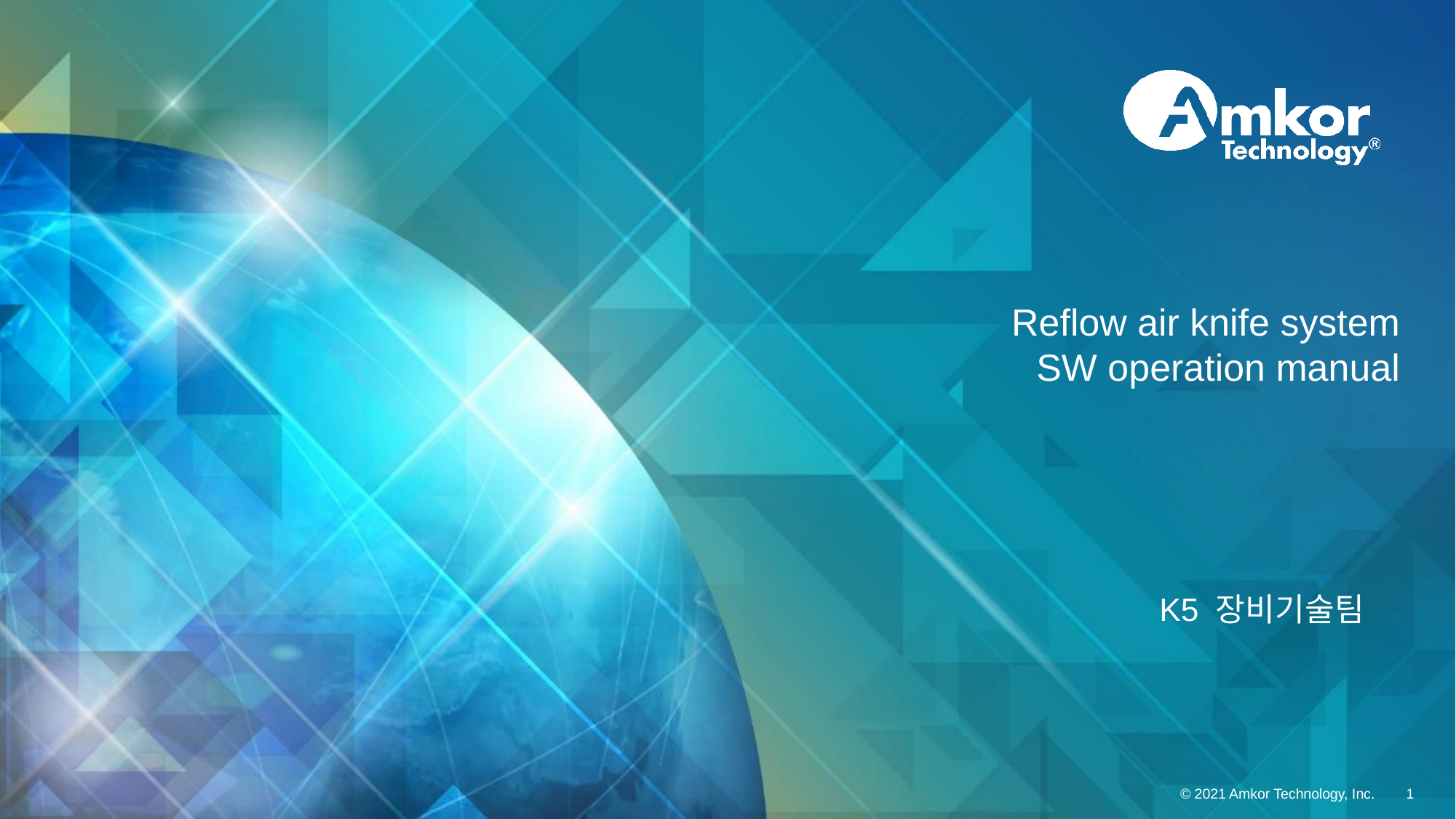

# Reflow air knife system SW operation manual
K5 장비기술팀